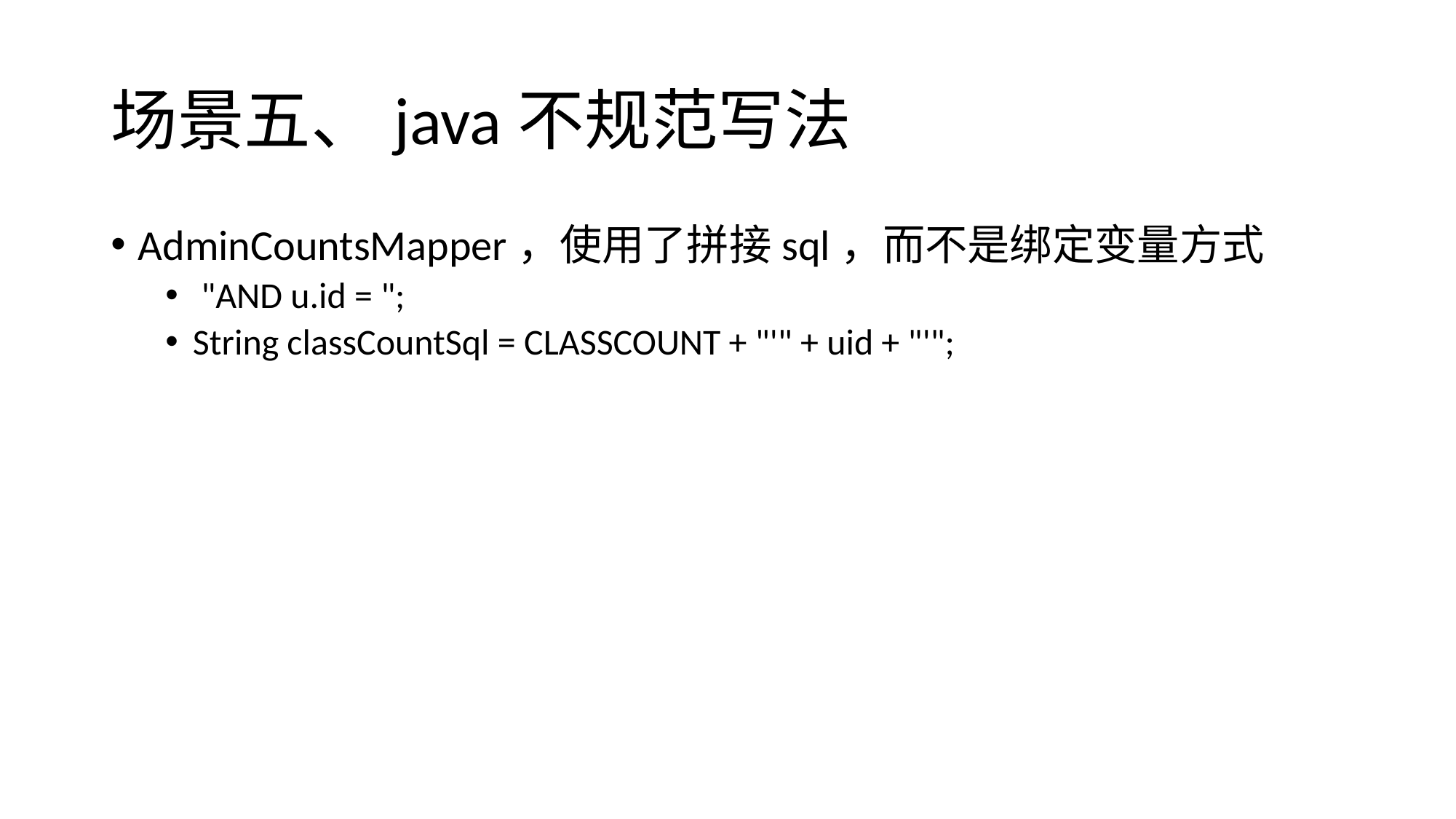

# 场景五、java不规范写法
AdminCountsMapper，使用了拼接sql，而不是绑定变量方式
 "AND u.id = ";
String classCountSql = CLASSCOUNT + "'" + uid + "'";